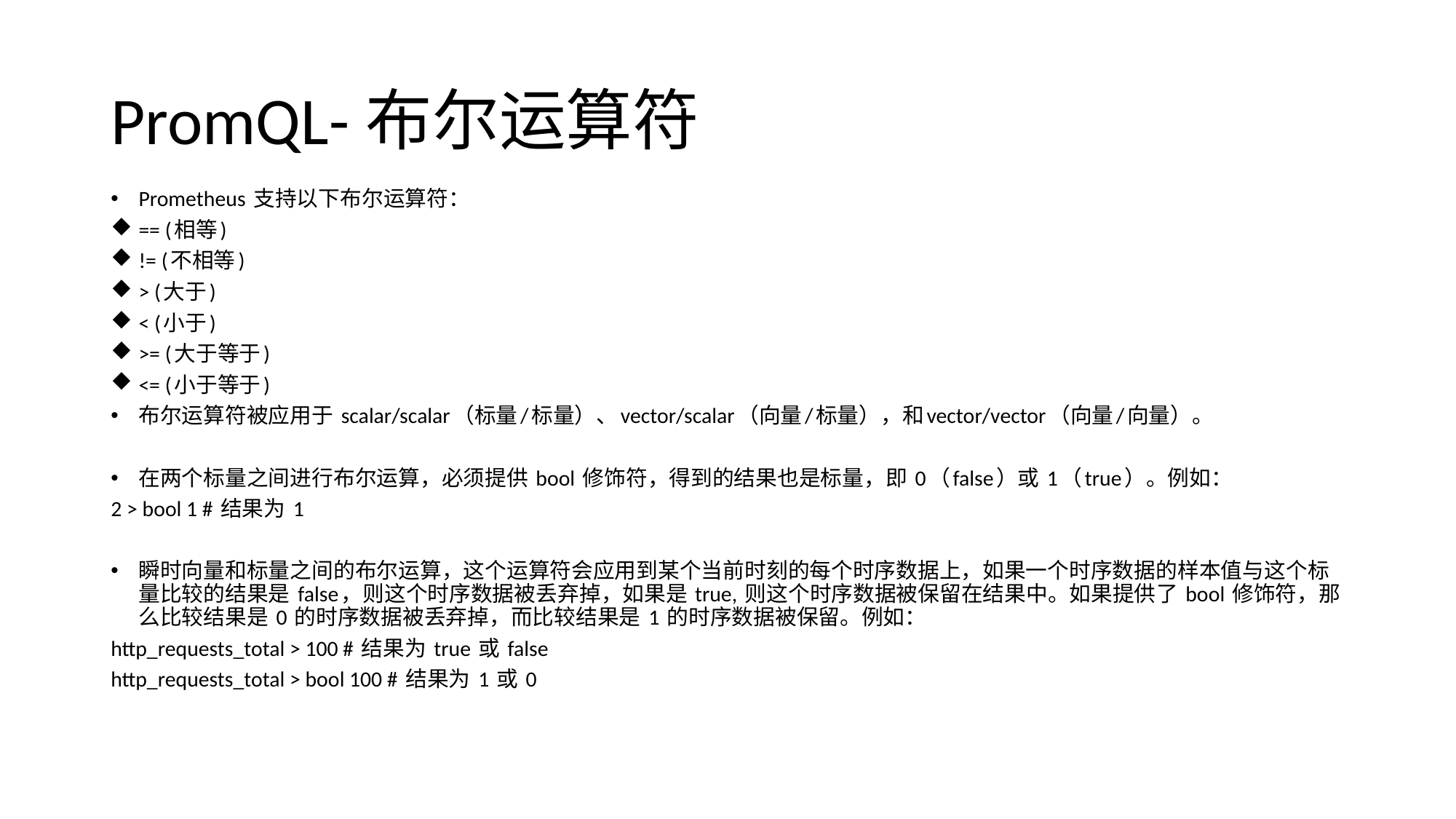

# PromQL-布尔运算符
Prometheus 支持以下布尔运算符：
== (相等)
!= (不相等)
> (大于)
< (小于)
>= (大于等于)
<= (小于等于)
布尔运算符被应用于 scalar/scalar（标量/标量）、vector/scalar（向量/标量），和vector/vector（向量/向量）。

在两个标量之间进行布尔运算，必须提供 bool 修饰符，得到的结果也是标量，即 0（false）或 1（true）。例如：
2 > bool 1 # 结果为 1

瞬时向量和标量之间的布尔运算，这个运算符会应用到某个当前时刻的每个时序数据上，如果一个时序数据的样本值与这个标量比较的结果是 false，则这个时序数据被丢弃掉，如果是 true, 则这个时序数据被保留在结果中。如果提供了 bool 修饰符，那么比较结果是 0 的时序数据被丢弃掉，而比较结果是 1 的时序数据被保留。例如：
http_requests_total > 100 # 结果为 true 或 false
http_requests_total > bool 100 # 结果为 1 或 0